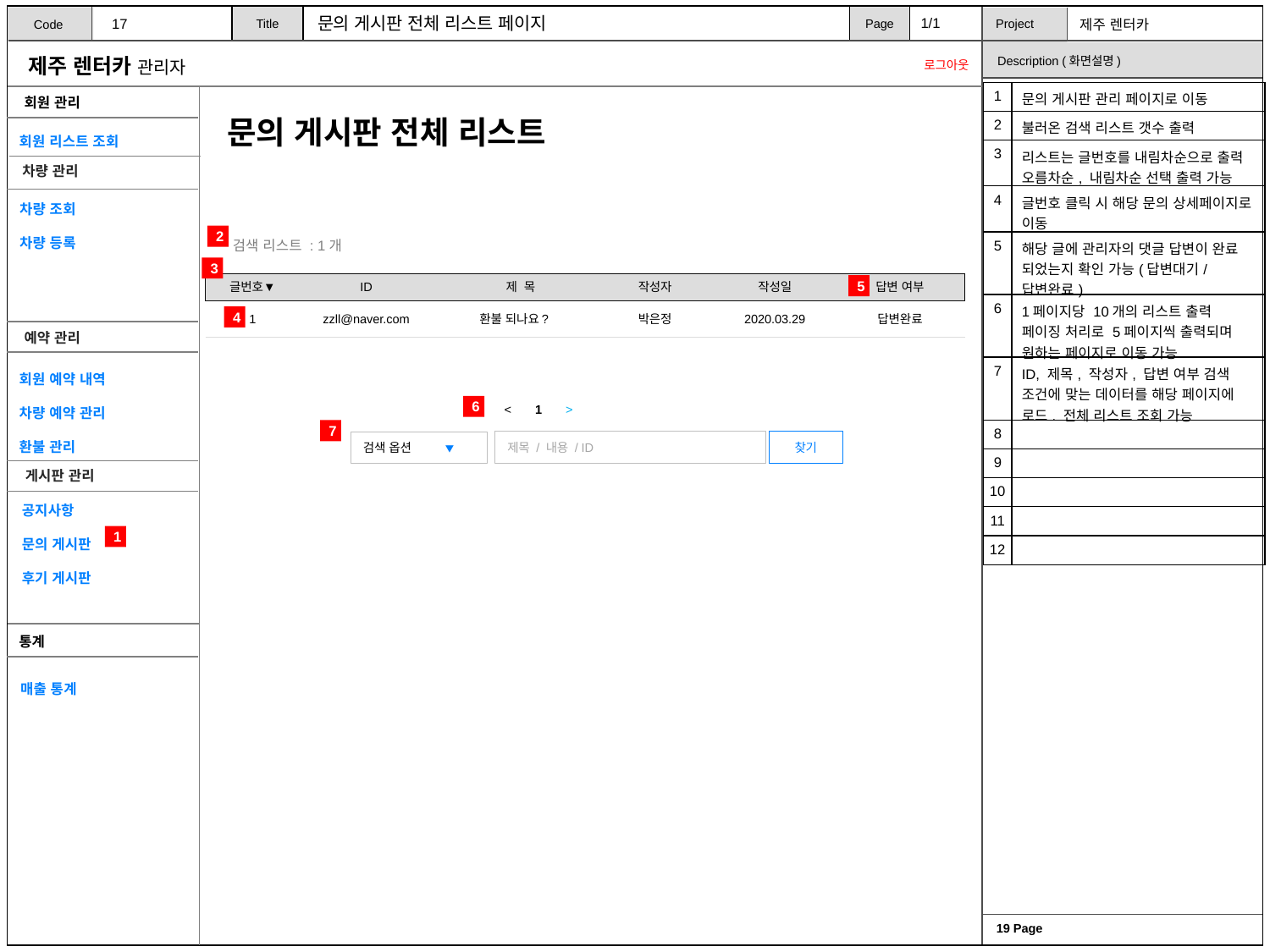

문의 게시판 전체 리스트 페이지
1/1
17
| 1 | 문의 게시판 관리 페이지로 이동 |
| --- | --- |
| 2 | 불러온 검색 리스트 갯수 출력 |
| 3 | 리스트는 글번호를 내림차순으로 출력 오름차순, 내림차순 선택 출력 가능 |
| 4 | 글번호 클릭 시 해당 문의 상세페이지로 이동 |
| 5 | 해당 글에 관리자의 댓글 답변이 완료 되었는지 확인 가능(답변대기/답변완료) |
| 6 | 1페이지당 10개의 리스트 출력 페이징 처리로 5페이지씩 출력되며 원하는 페이지로 이동 가능 |
| 7 | ID, 제목, 작성자, 답변 여부 검색 조건에 맞는 데이터를 해당 페이지에 로드. 전체 리스트 조회 가능 |
| 8 |  |
| 9 |  |
| 10 |  |
| 11 |  |
| 12 |  |
문의 게시판 전체 리스트
2
검색 리스트 : 1개
3
| 글번호▼ | ID | 제 목 | 작성자 | 작성일 | 답변 여부 |
| --- | --- | --- | --- | --- | --- |
| 1 | zzll@naver.com | 환불 되나요? | 박은정 | 2020.03.29 | 답변완료 |
5
4
<       1       >
6
7
찾기
제목 / 내용 / ID
검색 옵션          ▼
1